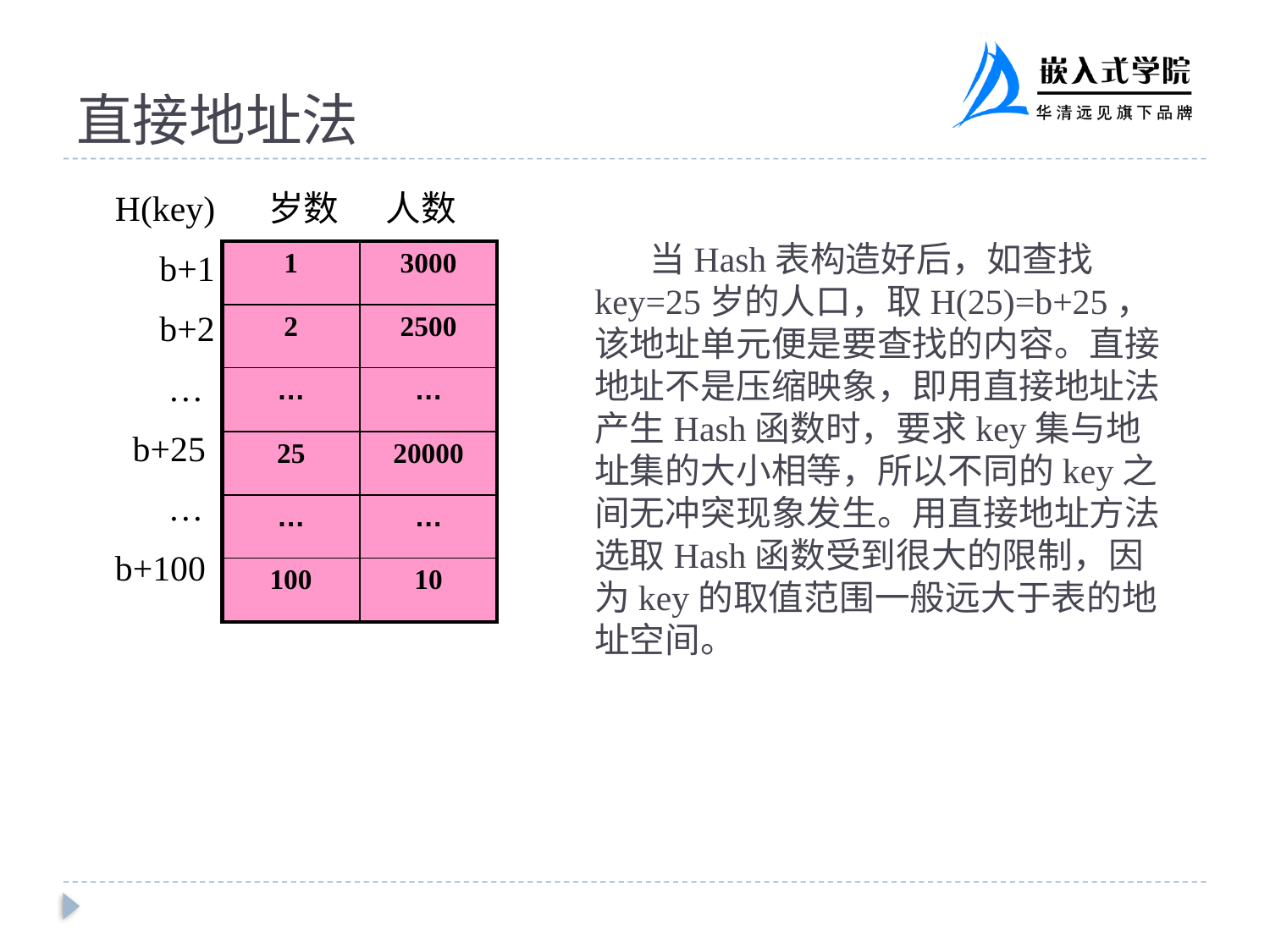

# 直接地址法
  H(key)     岁数      人数
       b+1
       b+2
        …
    b+25
        …
  b+100

      当Hash表构造好后，如查找key=25岁的人口，取H(25)=b+25，该地址单元便是要查找的内容。直接地址不是压缩映象，即用直接地址法产生Hash函数时，要求key集与地址集的大小相等，所以不同的key之间无冲突现象发生。用直接地址方法选取Hash函数受到很大的限制，因为key的取值范围一般远大于表的地址空间。
| 1 | 3000 |
| --- | --- |
| 2 | 2500 |
| … | … |
| 25 | 20000 |
| … | … |
| 100 | 10 |
166